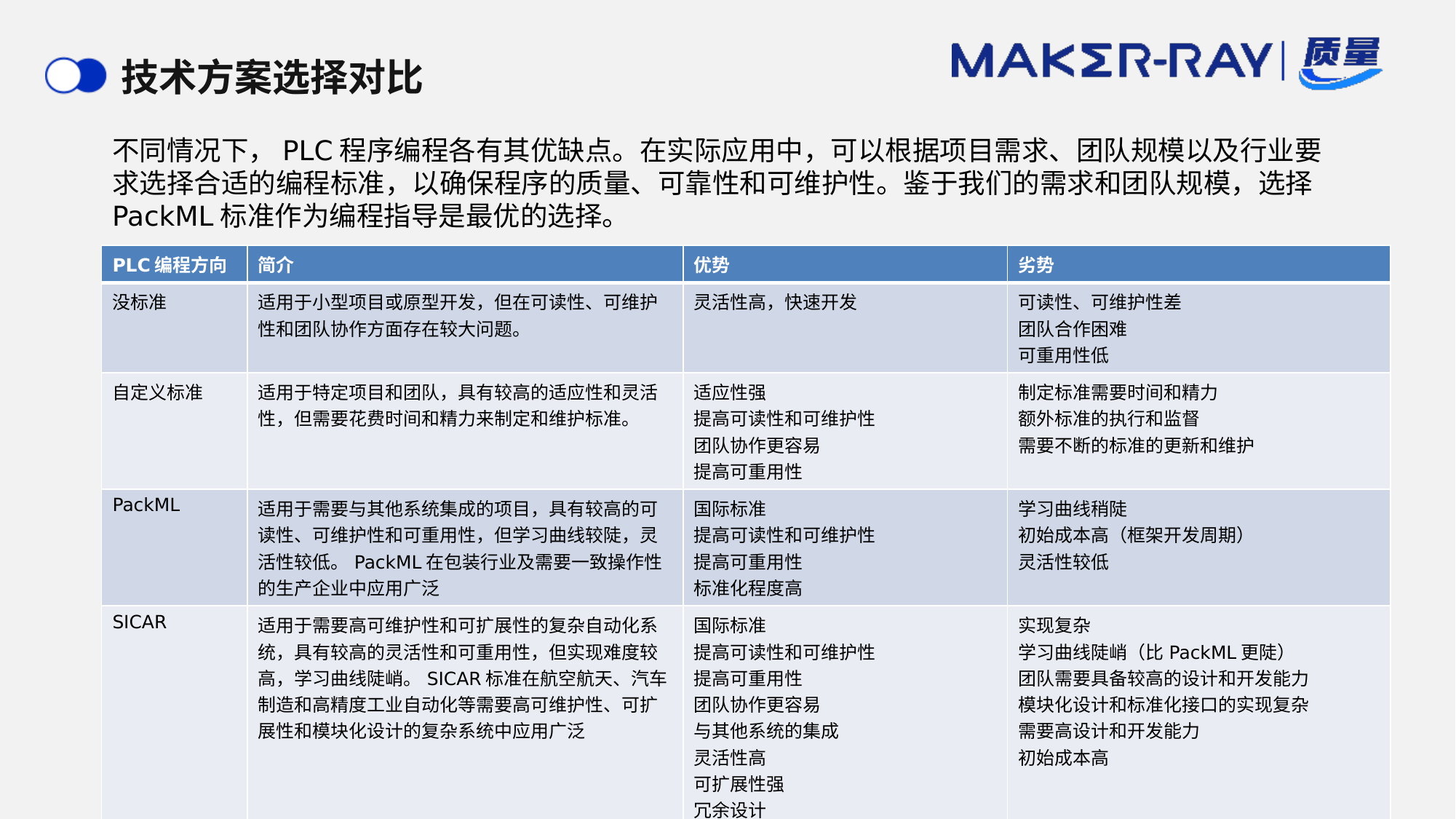

# 技术方案选择对比
不同情况下，PLC程序编程各有其优缺点。在实际应用中，可以根据项目需求、团队规模以及行业要求选择合适的编程标准，以确保程序的质量、可靠性和可维护性。鉴于我们的需求和团队规模，选择PackML标准作为编程指导是最优的选择。
| PLC编程方向 | 简介 | 优势 | 劣势 |
| --- | --- | --- | --- |
| 没标准 | 适用于小型项目或原型开发，但在可读性、可维护性和团队协作方面存在较大问题。 | 灵活性高，快速开发 | 可读性、可维护性差 团队合作困难 可重用性低 |
| 自定义标准 | 适用于特定项目和团队，具有较高的适应性和灵活性，但需要花费时间和精力来制定和维护标准。 | 适应性强 提高可读性和可维护性 团队协作更容易 提高可重用性 | 制定标准需要时间和精力 额外标准的执行和监督 需要不断的标准的更新和维护 |
| PackML | 适用于需要与其他系统集成的项目，具有较高的可读性、可维护性和可重用性，但学习曲线较陡，灵活性较低。PackML在包装行业及需要一致操作性的生产企业中应用广泛 | 国际标准 提高可读性和可维护性 提高可重用性 标准化程度高 | 学习曲线稍陡 初始成本高（框架开发周期） 灵活性较低 |
| SICAR | 适用于需要高可维护性和可扩展性的复杂自动化系统，具有较高的灵活性和可重用性，但实现难度较高，学习曲线陡峭。SICAR标准在航空航天、汽车制造和高精度工业自动化等需要高可维护性、可扩展性和模块化设计的复杂系统中应用广泛 | 国际标准 提高可读性和可维护性 提高可重用性 团队协作更容易 与其他系统的集成 灵活性高 可扩展性强 冗余设计 | 实现复杂 学习曲线陡峭（比PackML更陡） 团队需要具备较高的设计和开发能力 模块化设计和标准化接口的实现复杂 需要高设计和开发能力 初始成本高 |